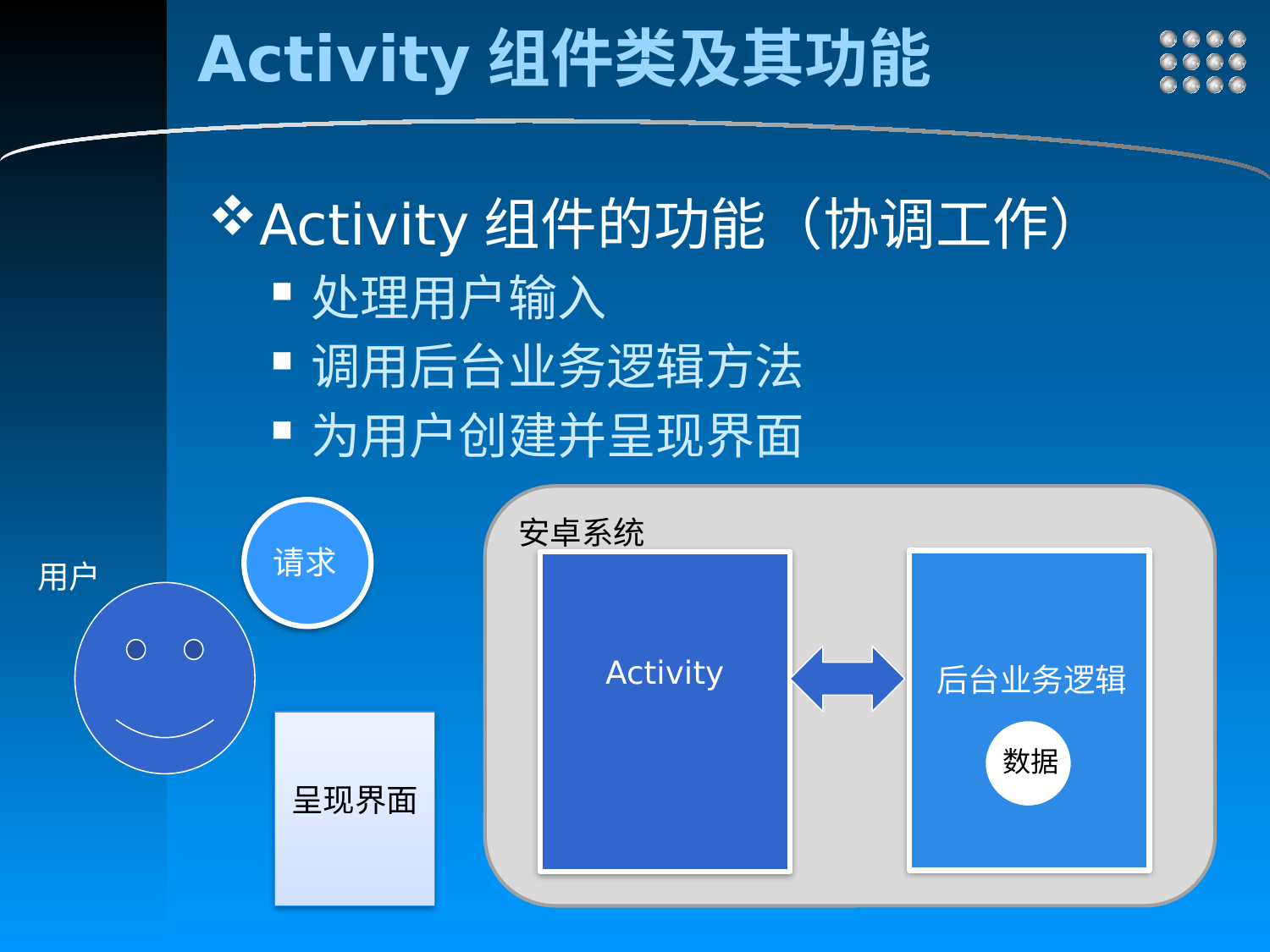

# Activity组件类及其功能
Activity组件的功能（协调工作）
处理用户输入
调用后台业务逻辑方法
为用户创建并呈现界面
安卓系统

请求
用户

Activity

后台业务逻辑

数据
呈现界面